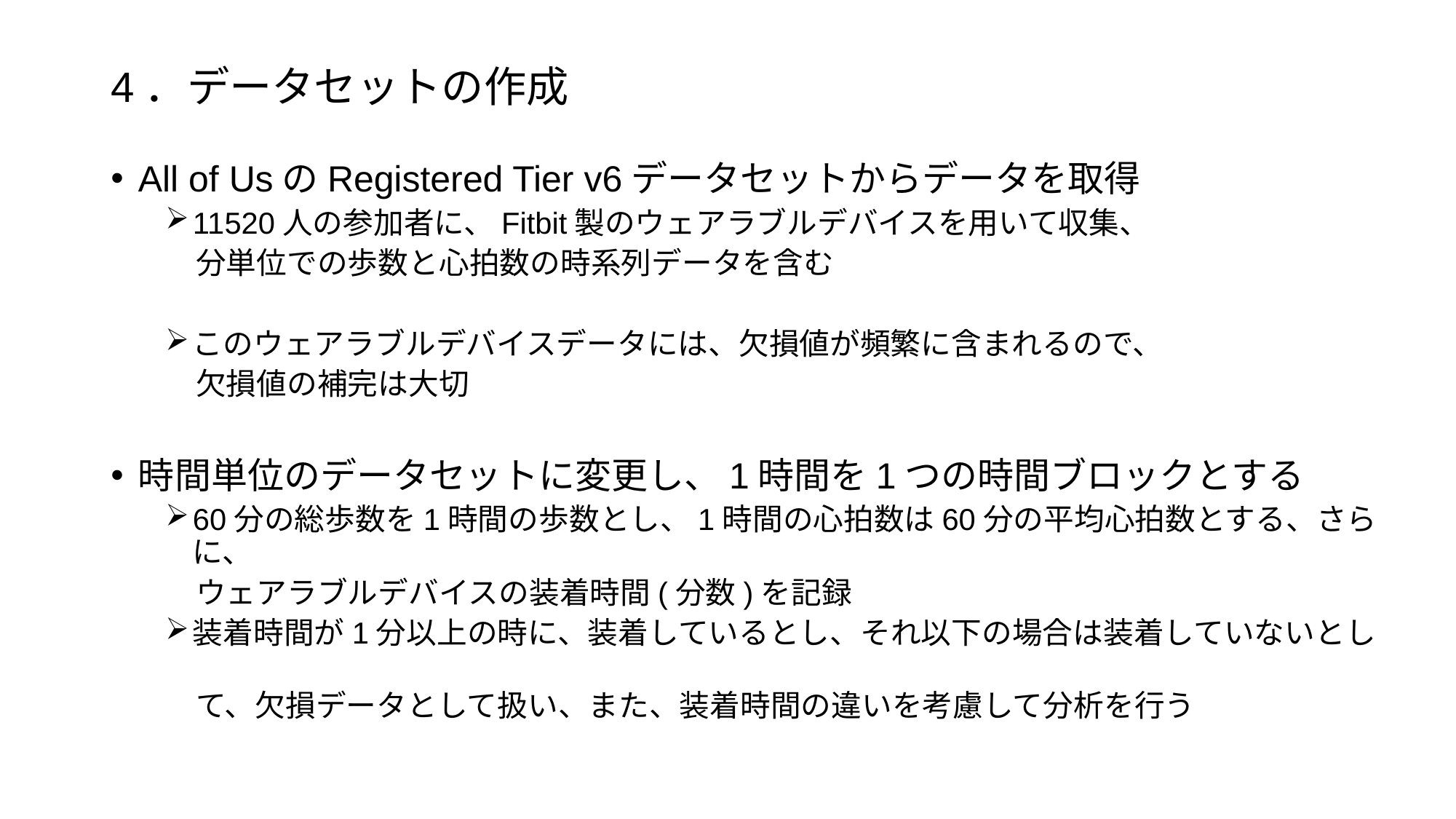

# 4．データセットの作成
All of UsのRegistered Tier v6データセットからデータを取得
11520人の参加者に、Fitbit製のウェアラブルデバイスを用いて収集、
　分単位での歩数と心拍数の時系列データを含む

このウェアラブルデバイスデータには、欠損値が頻繁に含まれるので、
　欠損値の補完は大切

時間単位のデータセットに変更し、1時間を1つの時間ブロックとする
60分の総歩数を1時間の歩数とし、1時間の心拍数は60分の平均心拍数とする、さらに、
　ウェアラブルデバイスの装着時間(分数)を記録
装着時間が1分以上の時に、装着しているとし、それ以下の場合は装着していないとし
　て、欠損データとして扱い、また、装着時間の違いを考慮して分析を行う